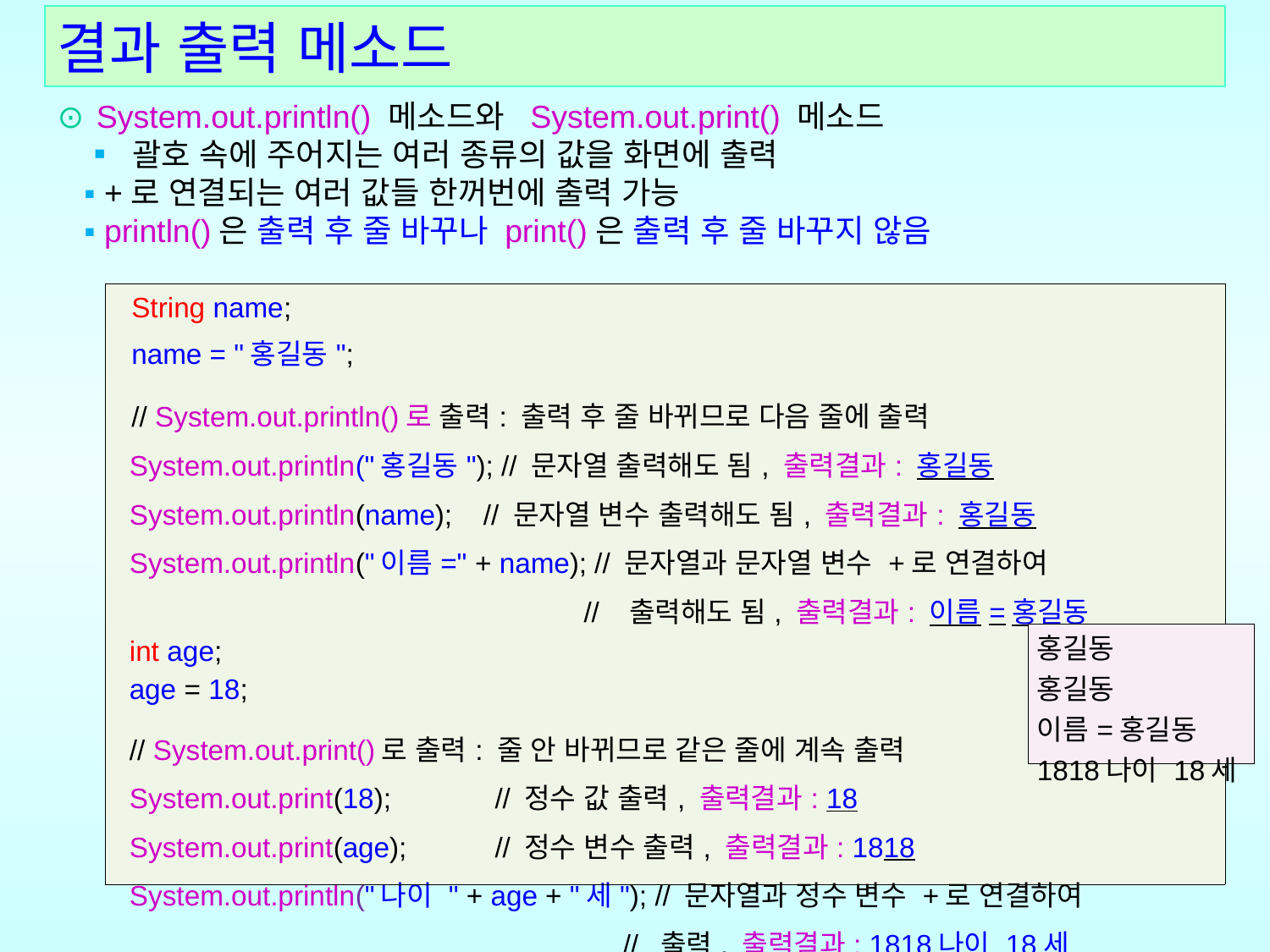

결과 출력 메소드
⊙ System.out.println() 메소드와  System.out.print() 메소드
   ▪ 괄호 속에 주어지는 여러 종류의 값을 화면에 출력
   ▪ +로 연결되는 여러 값들 한꺼번에 출력 가능
   ▪ println()은 출력 후 줄 바꾸나 print()은 출력 후 줄 바꾸지 않음
| String name; name = "홍길동"; // System.out.println()로 출력: 출력 후 줄 바뀌므로 다음 줄에 출력 System.out.println("홍길동"); // 문자열 출력해도 됨, 출력결과: 홍길동 System.out.println(name); // 문자열 변수 출력해도 됨, 출력결과: 홍길동 System.out.println("이름=" + name); // 문자열과 문자열 변수 +로 연결하여 // 출력해도 됨, 출력결과: 이름=홍길동 int age; age = 18; // System.out.print()로 출력: 줄 안 바뀌므로 같은 줄에 계속 출력 System.out.print(18); // 정수 값 출력, 출력결과: 18 System.out.print(age); // 정수 변수 출력, 출력결과: 1818 System.out.println("나이 " + age + "세"); // 문자열과 정수 변수 +로 연결하여 // 출력, 출력결과: 1818나이 18세 |
| --- |
| 홍길동 홍길동 이름=홍길동 1818나이 18세 |
| --- |